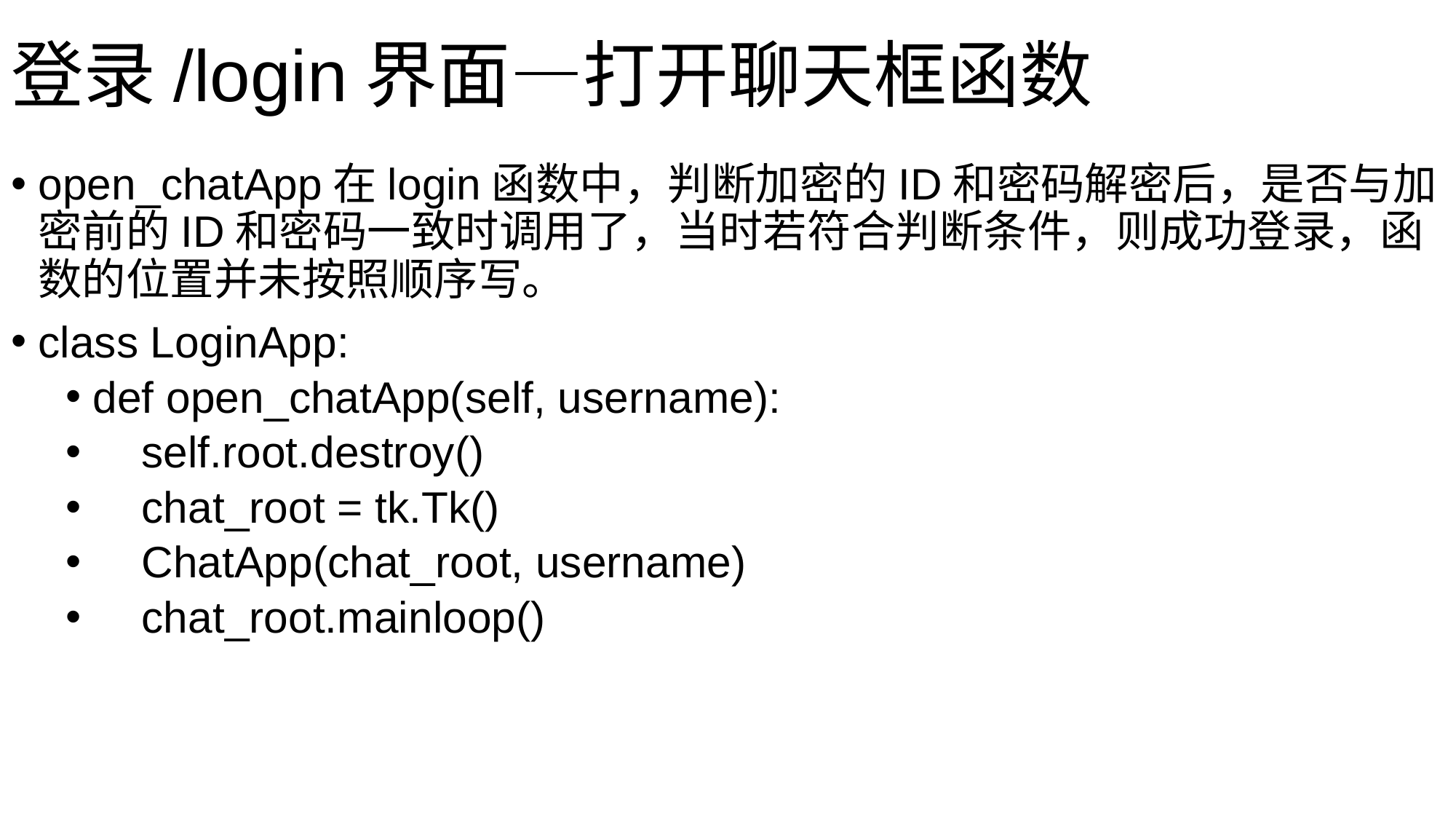

# 登录/login界面—打开聊天框函数
open_chatApp在login函数中，判断加密的ID和密码解密后，是否与加密前的ID和密码一致时调用了，当时若符合判断条件，则成功登录，函数的位置并未按照顺序写。
class LoginApp:
def open_chatApp(self, username):
    self.root.destroy()
    chat_root = tk.Tk()
    ChatApp(chat_root, username)
    chat_root.mainloop()